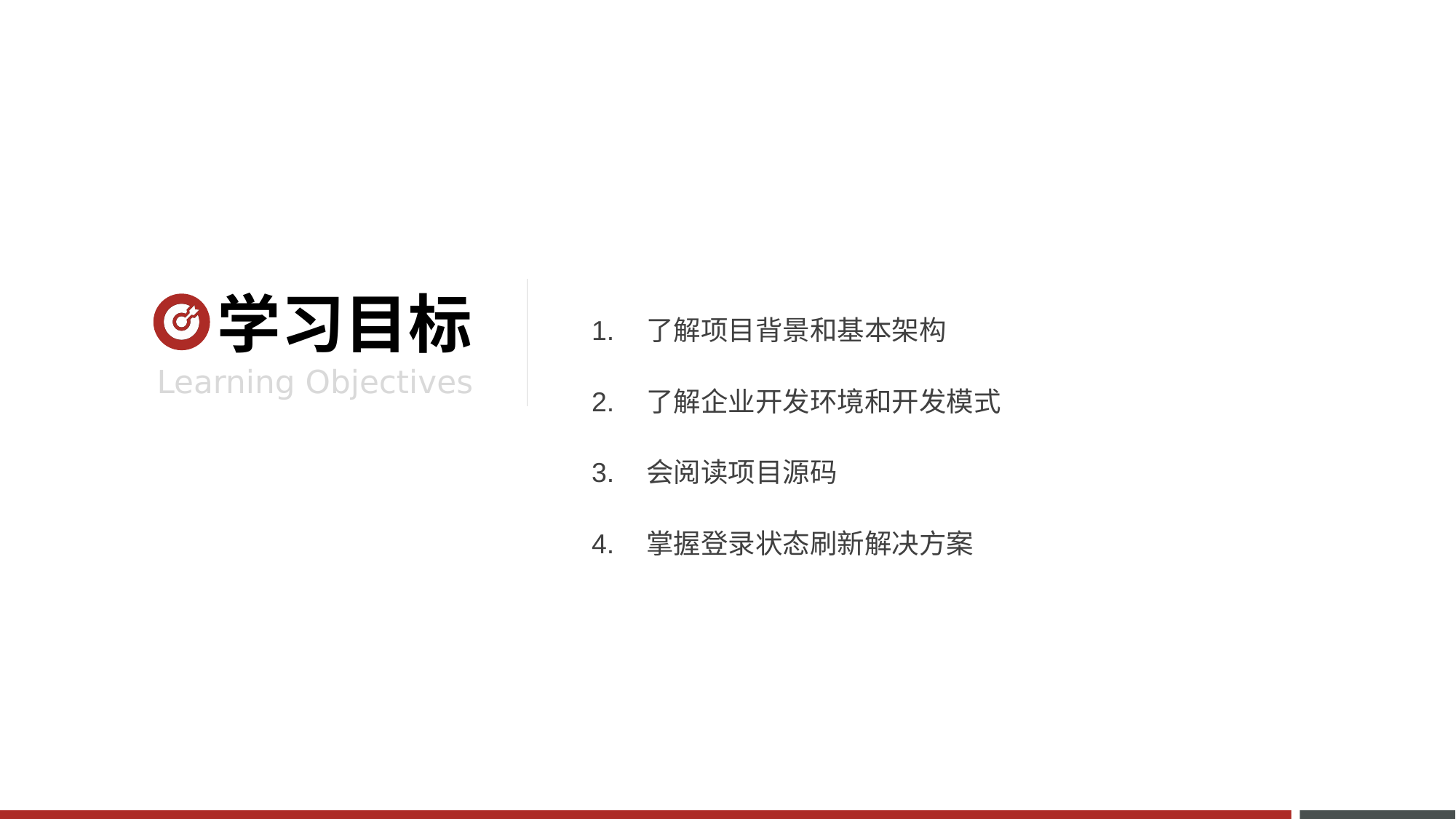

了解项目背景和基本架构
了解企业开发环境和开发模式
会阅读项目源码
掌握登录状态刷新解决方案